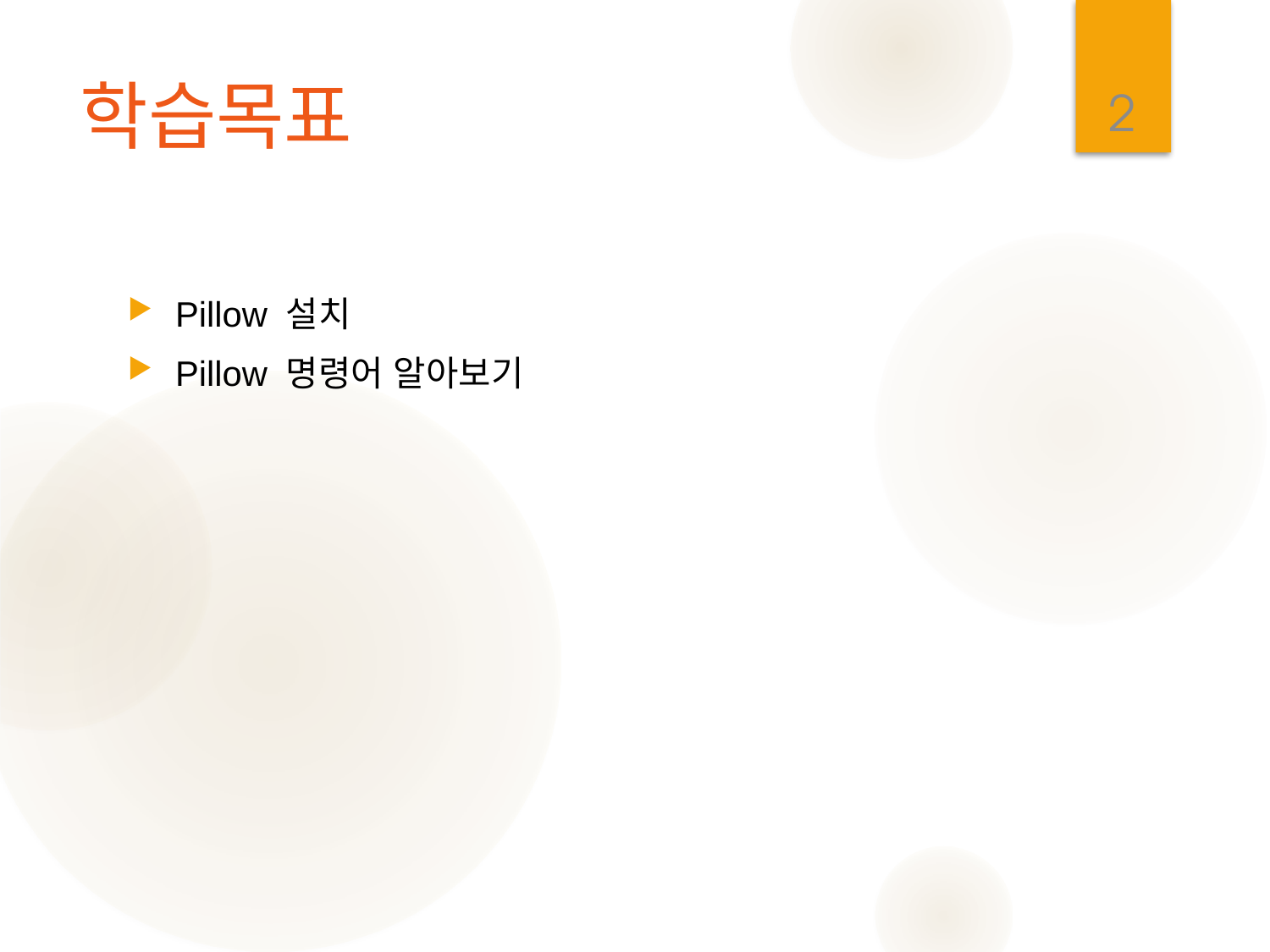

2
# 학습목표
Pillow 설치
Pillow 명령어 알아보기